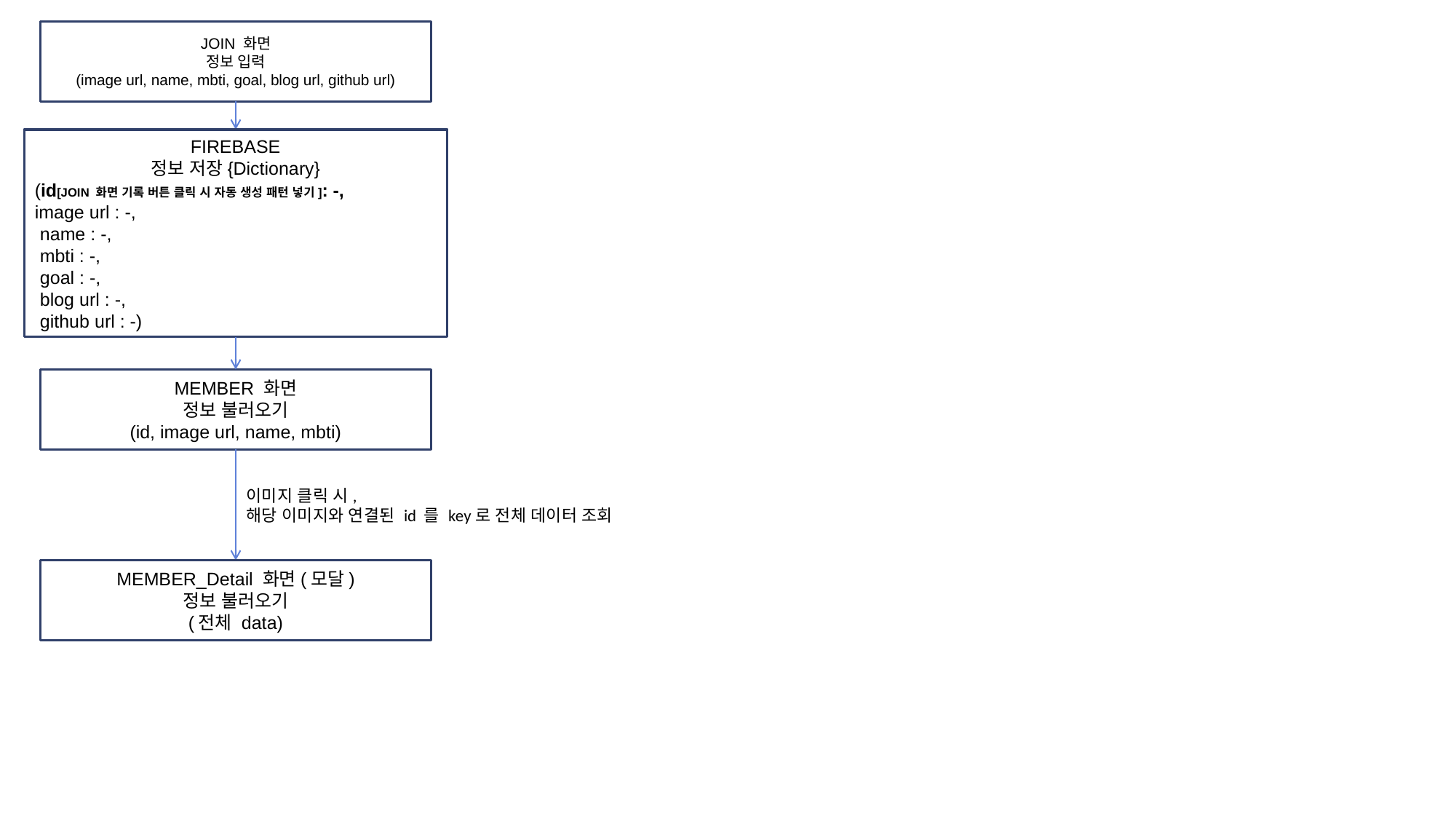

JOIN 화면
정보 입력
(image url, name, mbti, goal, blog url, github url)
FIREBASE
정보 저장{Dictionary}
(id[JOIN 화면 기록 버튼 클릭 시 자동 생성 패턴 넣기]: -,
image url : -,
 name : -,
 mbti : -,
 goal : -,
 blog url : -,
 github url : -)
MEMBER 화면
정보 불러오기
(id, image url, name, mbti)
이미지 클릭 시,
해당 이미지와 연결된 id 를 key로 전체 데이터 조회
MEMBER_Detail 화면(모달)
정보 불러오기
(전체 data)